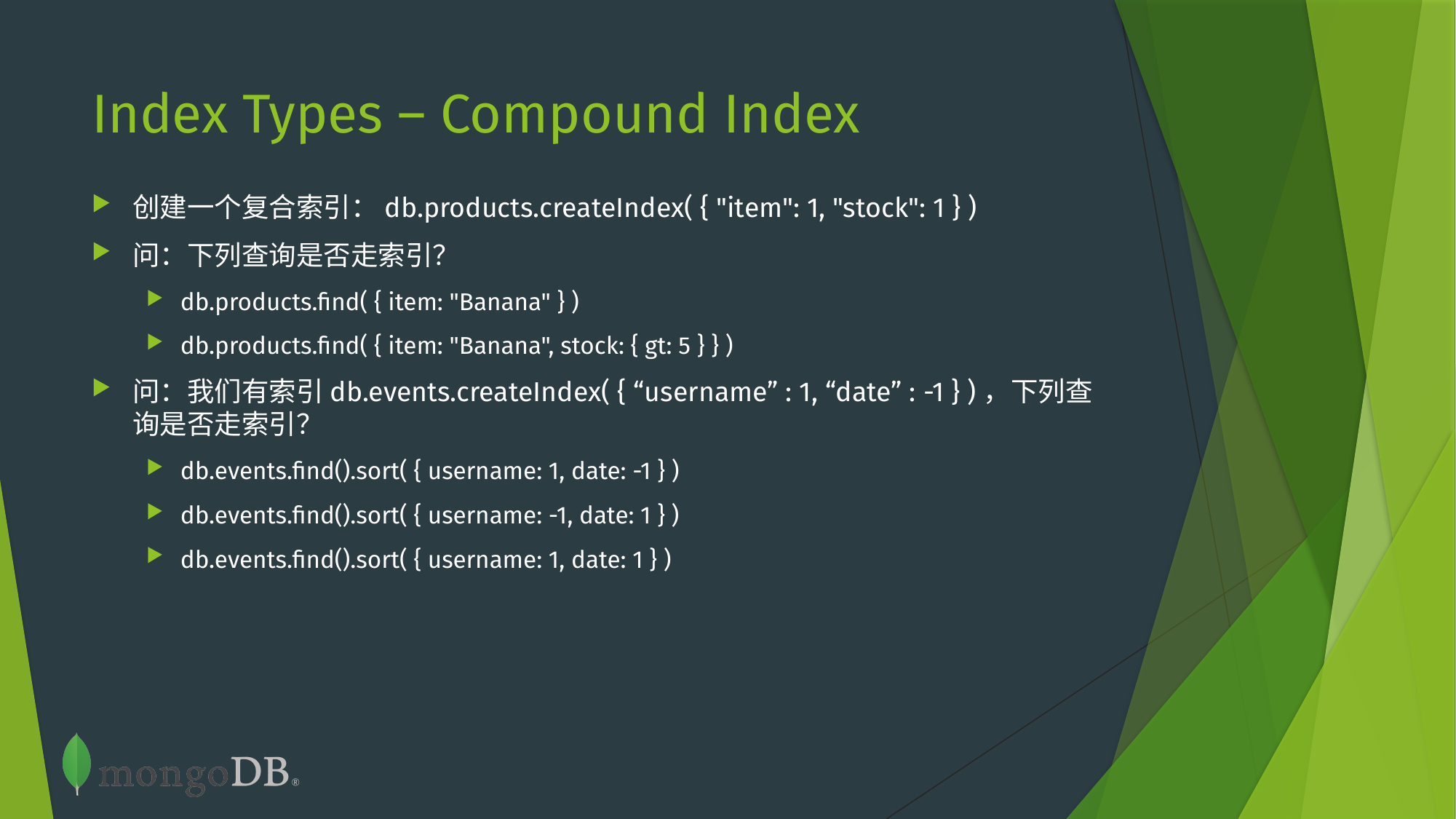

# Index Types – Compound Index
创建一个复合索引：db.products.createIndex( { "item": 1, "stock": 1 } )
问：下列查询是否走索引？
db.products.find( { item: "Banana" } )
db.products.find( { item: "Banana", stock: { gt: 5 } } )
问：我们有索引db.events.createIndex( { “username” : 1, “date” : -1 } )，下列查询是否走索引？
db.events.find().sort( { username: 1, date: -1 } )
db.events.find().sort( { username: -1, date: 1 } )
db.events.find().sort( { username: 1, date: 1 } )